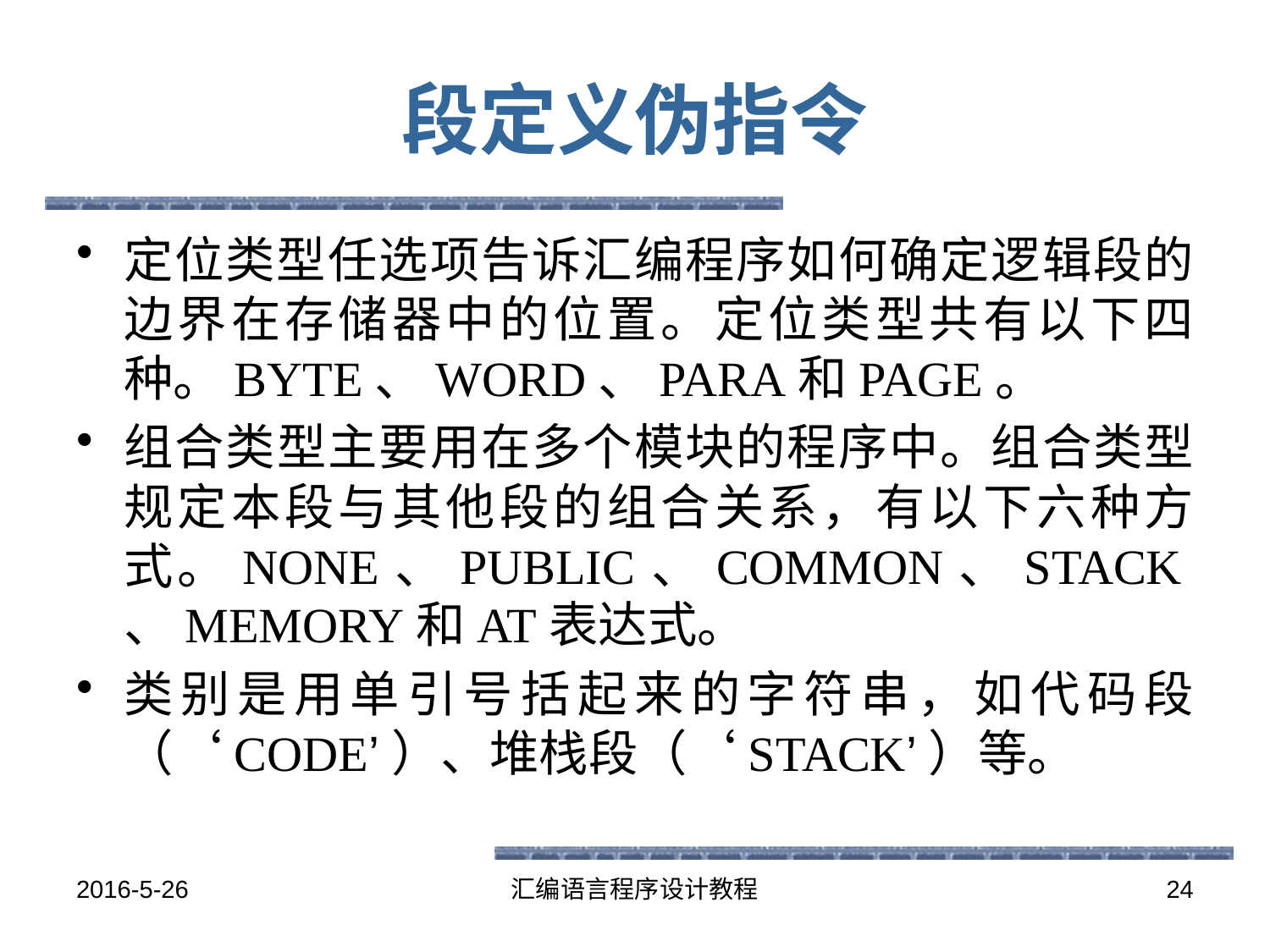

# 段定义伪指令
定位类型任选项告诉汇编程序如何确定逻辑段的边界在存储器中的位置。定位类型共有以下四种。BYTE、WORD、PARA和PAGE。
组合类型主要用在多个模块的程序中。组合类型规定本段与其他段的组合关系，有以下六种方式。NONE、PUBLIC、COMMON、STACK、MEMORY和AT表达式。
类别是用单引号括起来的字符串，如代码段（‘CODE’）、堆栈段（‘STACK’）等。
2016-5-26
汇编语言程序设计教程
24